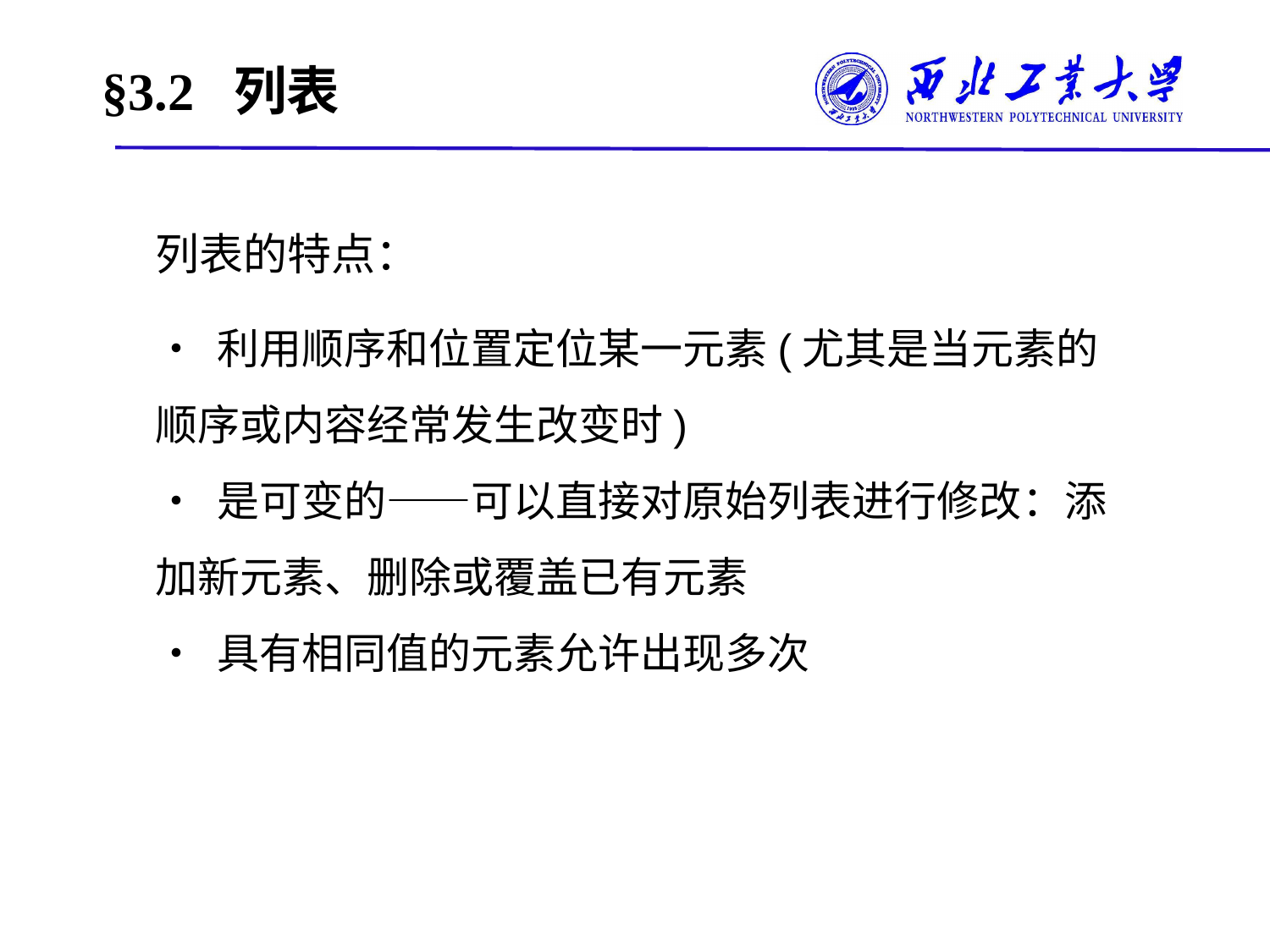

# §3.2  列表
列表的特点：

• 利用顺序和位置定位某一元素(尤其是当元素的顺序或内容经常发生改变时)
• 是可变的——可以直接对原始列表进行修改：添加新元素、删除或覆盖已有元素
• 具有相同值的元素允许出现多次